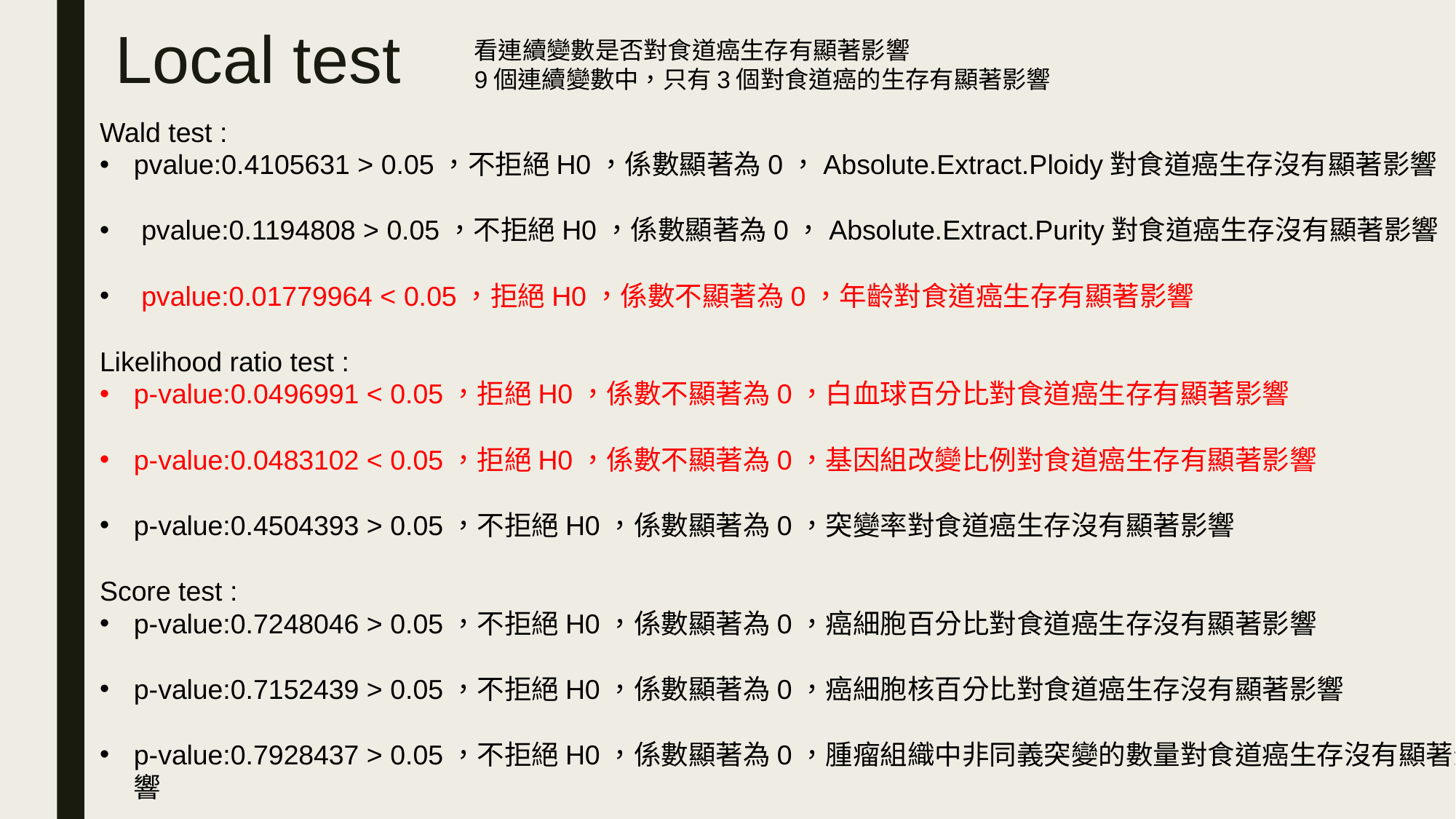

# Local test
看連續變數是否對食道癌生存有顯著影響
9個連續變數中，只有3個對食道癌的生存有顯著影響
Wald test :
pvalue:0.4105631 > 0.05，不拒絕H0，係數顯著為0，Absolute.Extract.Ploidy對食道癌生存沒有顯著影響

 pvalue:0.1194808 > 0.05，不拒絕H0，係數顯著為0，Absolute.Extract.Purity對食道癌生存沒有顯著影響

 pvalue:0.01779964 < 0.05，拒絕H0，係數不顯著為0，年齡對食道癌生存有顯著影響

Likelihood ratio test :
p-value:0.0496991 < 0.05，拒絕H0，係數不顯著為0，白血球百分比對食道癌生存有顯著影響

p-value:0.0483102 < 0.05，拒絕H0，係數不顯著為0，基因組改變比例對食道癌生存有顯著影響

p-value:0.4504393 > 0.05，不拒絕H0，係數顯著為0，突變率對食道癌生存沒有顯著影響

Score test :
p-value:0.7248046 > 0.05，不拒絕H0，係數顯著為0，癌細胞百分比對食道癌生存沒有顯著影響

p-value:0.7152439 > 0.05，不拒絕H0，係數顯著為0，癌細胞核百分比對食道癌生存沒有顯著影響

p-value:0.7928437 > 0.05，不拒絕H0，係數顯著為0，腫瘤組織中非同義突變的數量對食道癌生存沒有顯著影響